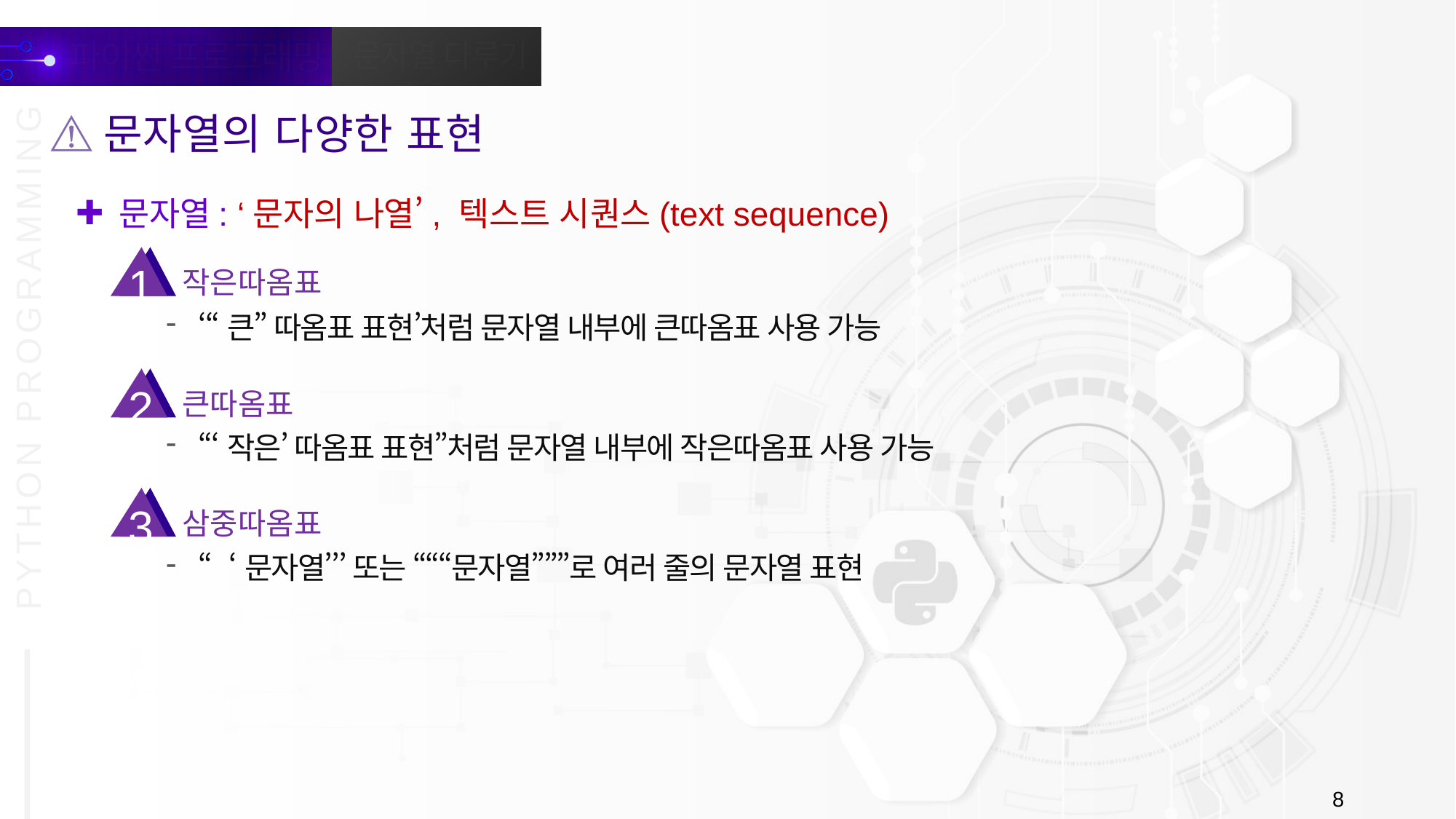

문자열의 다양한 표현
문자열: ‘문자의 나열’, 텍스트 시퀀스(text sequence)

1
작은따옴표
‘“큰” 따옴표 표현’처럼 문자열 내부에 큰따옴표 사용 가능

2
큰따옴표
“‘작은’ 따옴표 표현”처럼 문자열 내부에 작은따옴표 사용 가능

3
삼중따옴표
“‘문자열’’’ 또는 “““문자열”””로 여러 줄의 문자열 표현
8